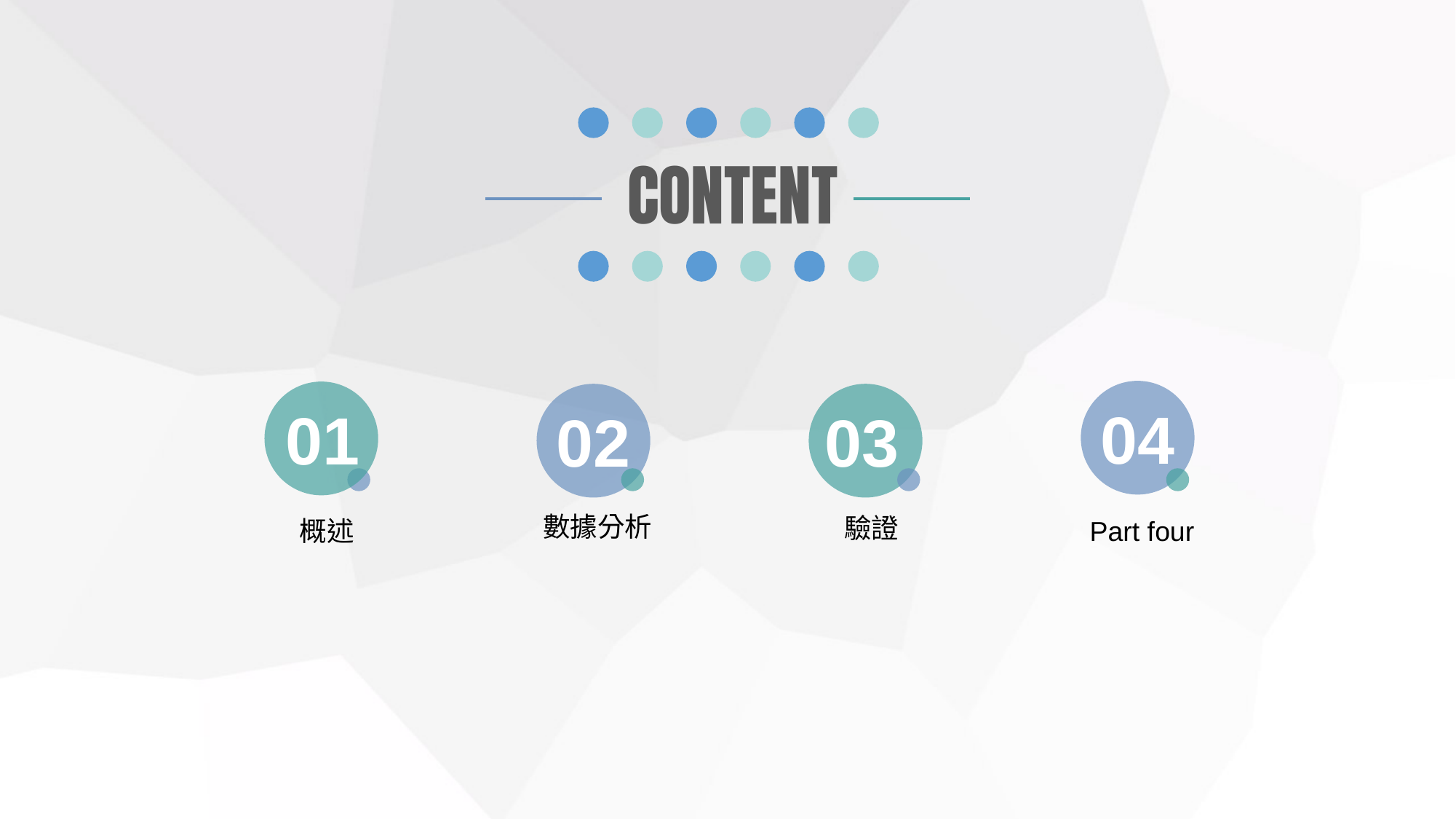

CONTENT

04
01
02
03

數據分析
驗證
Part four
概述